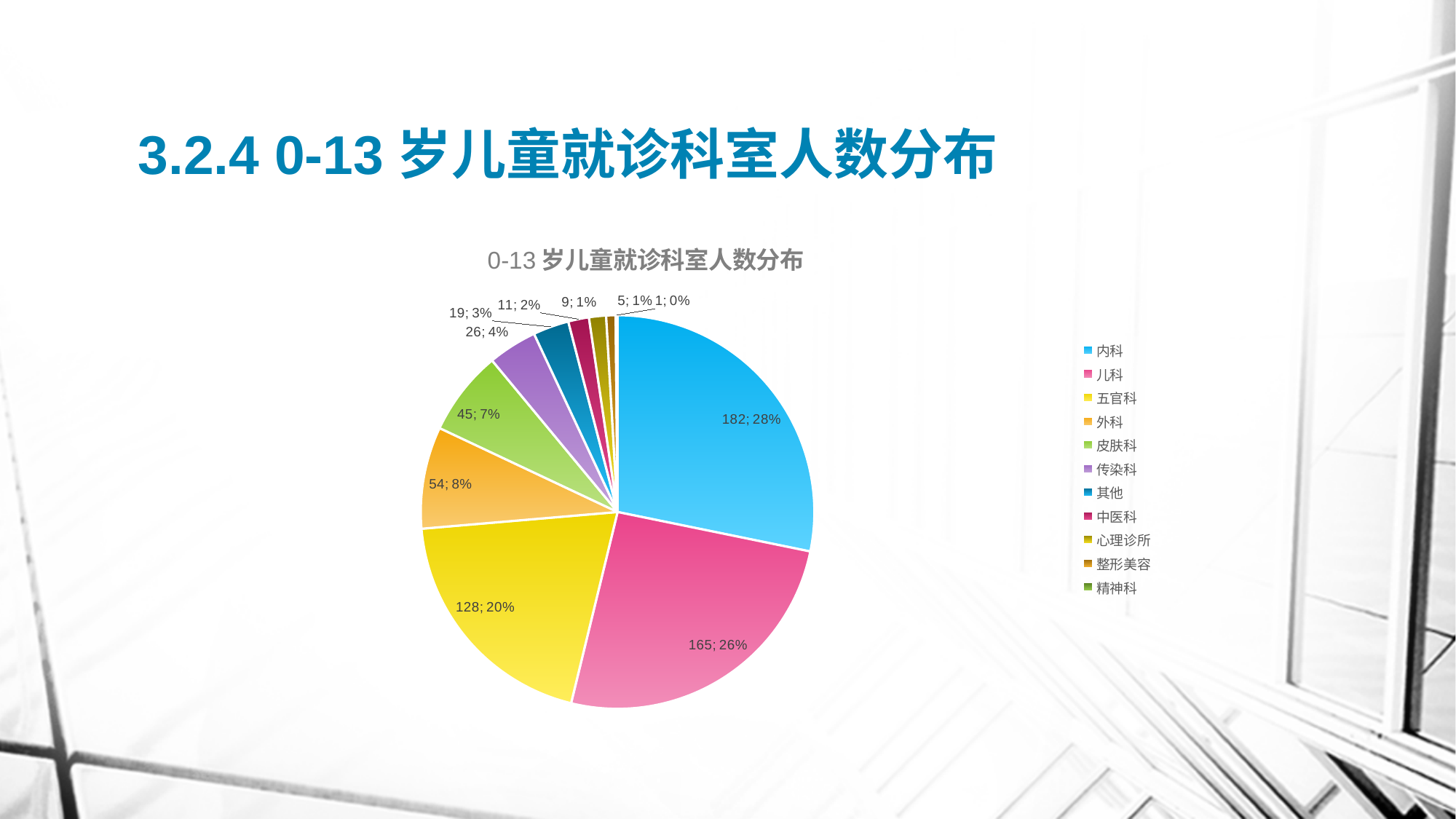

# 3.2.4 0-13岁儿童就诊科室人数分布

### Chart: 0-13岁儿童就诊科室人数分布

| Category | 人次 |
|---|---|
| 内科 | 182.0 |
| 儿科 | 165.0 |
| 五官科 | 128.0 |
| 外科 | 54.0 |
| 皮肤科 | 45.0 |
| 传染科 | 26.0 |
| 其他 | 19.0 |
| 中医科 | 11.0 |
| 心理诊所 | 9.0 |
| 整形美容 | 5.0 |
| 精神科 | 1.0 |